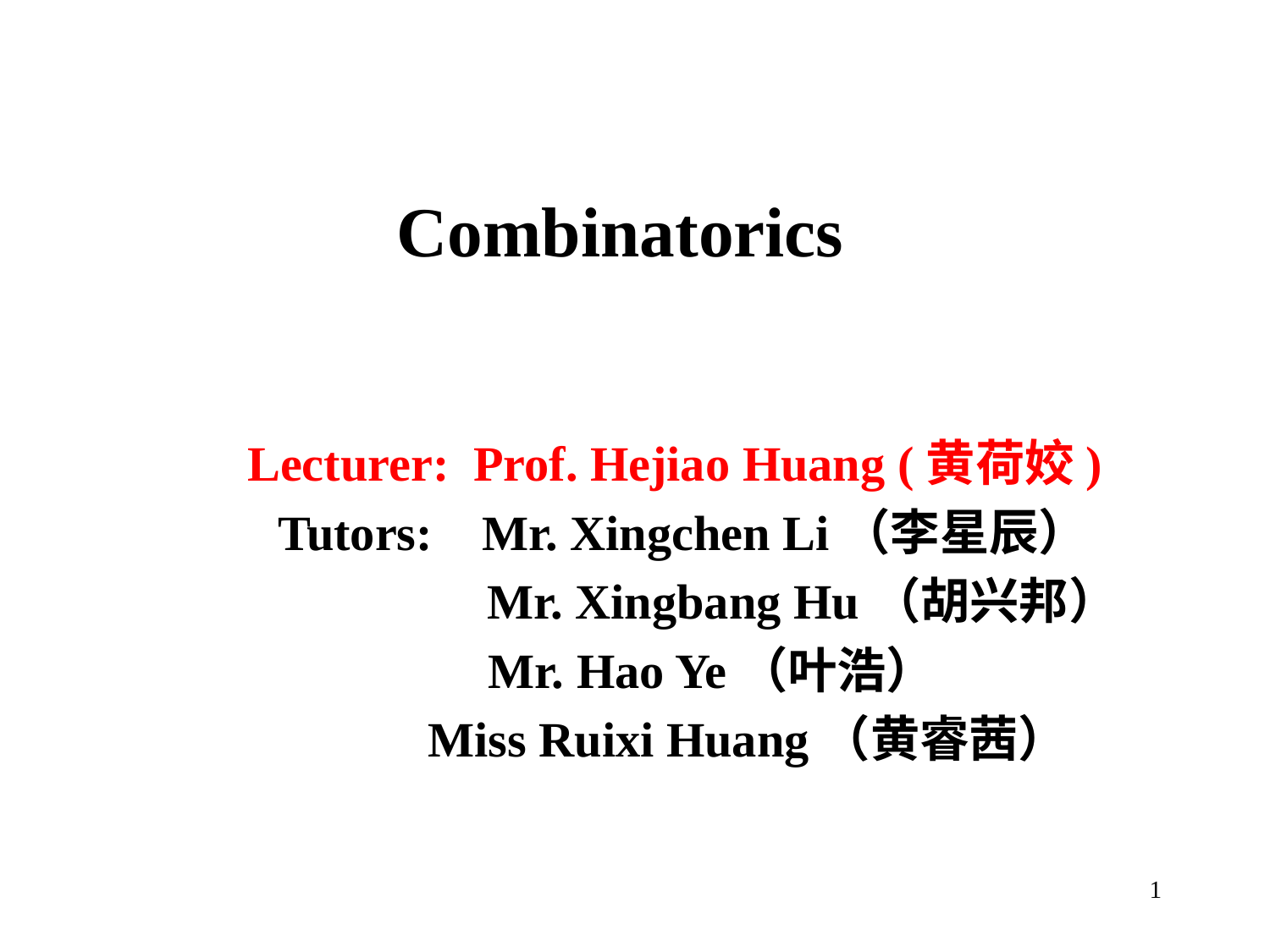

# Combinatorics

Lecturer:  Prof. Hejiao Huang (黄荷姣)
         Tutors:    Mr. Xingchen Li（李星辰）
                          Mr. Xingbang Hu（胡兴邦）
      Mr. Hao Ye（叶浩）
                     Miss Ruixi Huang（黄睿茜）
1